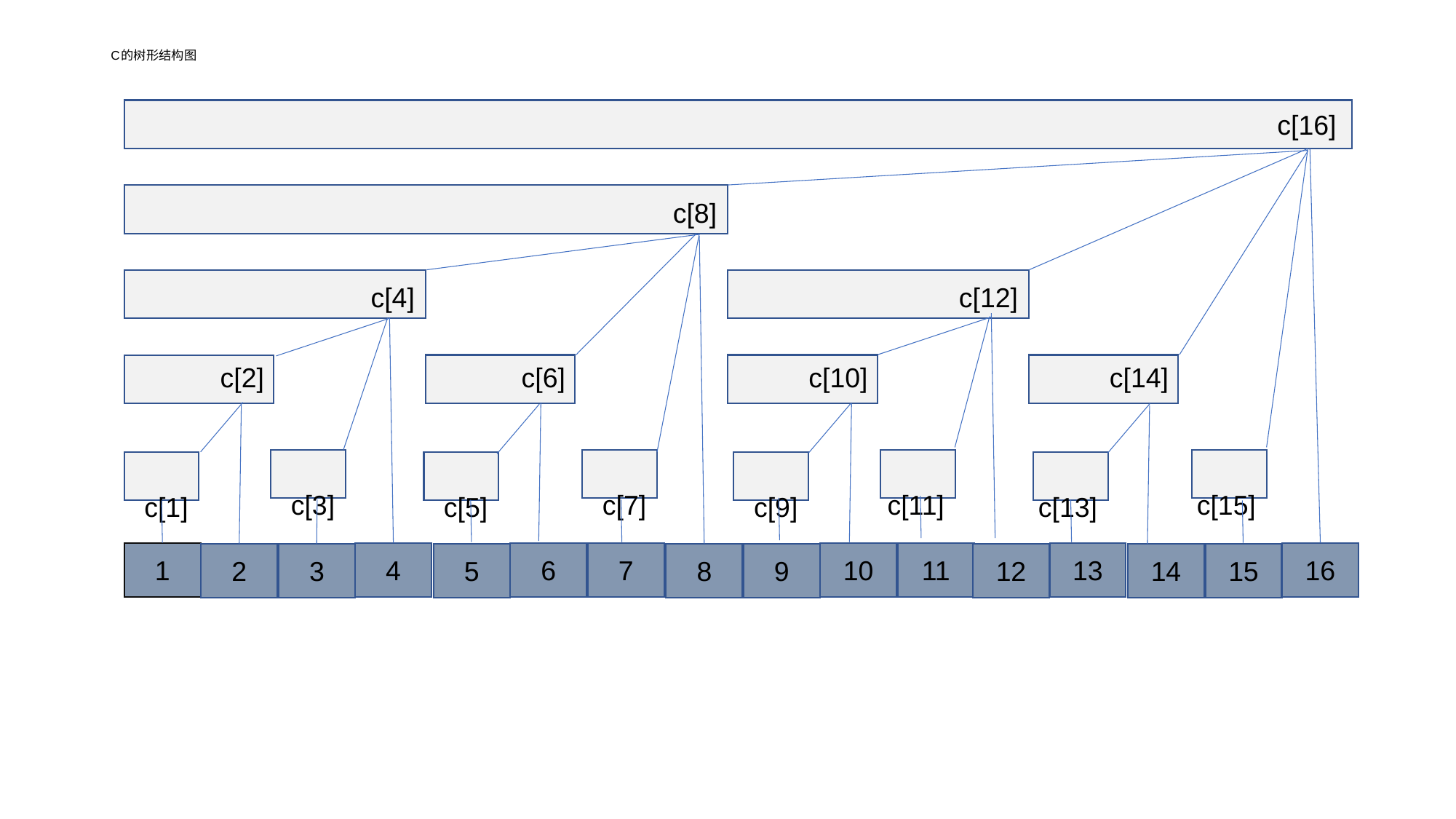

# C的树形结构图
                                                            						      c[16]
                                                            						      c[8]
                                                            						      c[4]
                                                            						      c[12]
c[6]
c[10]
c[14]
c[2]

   c[3]

   c[7]

 c[11]

 c[15]

   c[1]

   c[5]

   c[9]

 c[13]

1
4
6
7
10
11
13
16
2
3
5
9
8
12
14
15